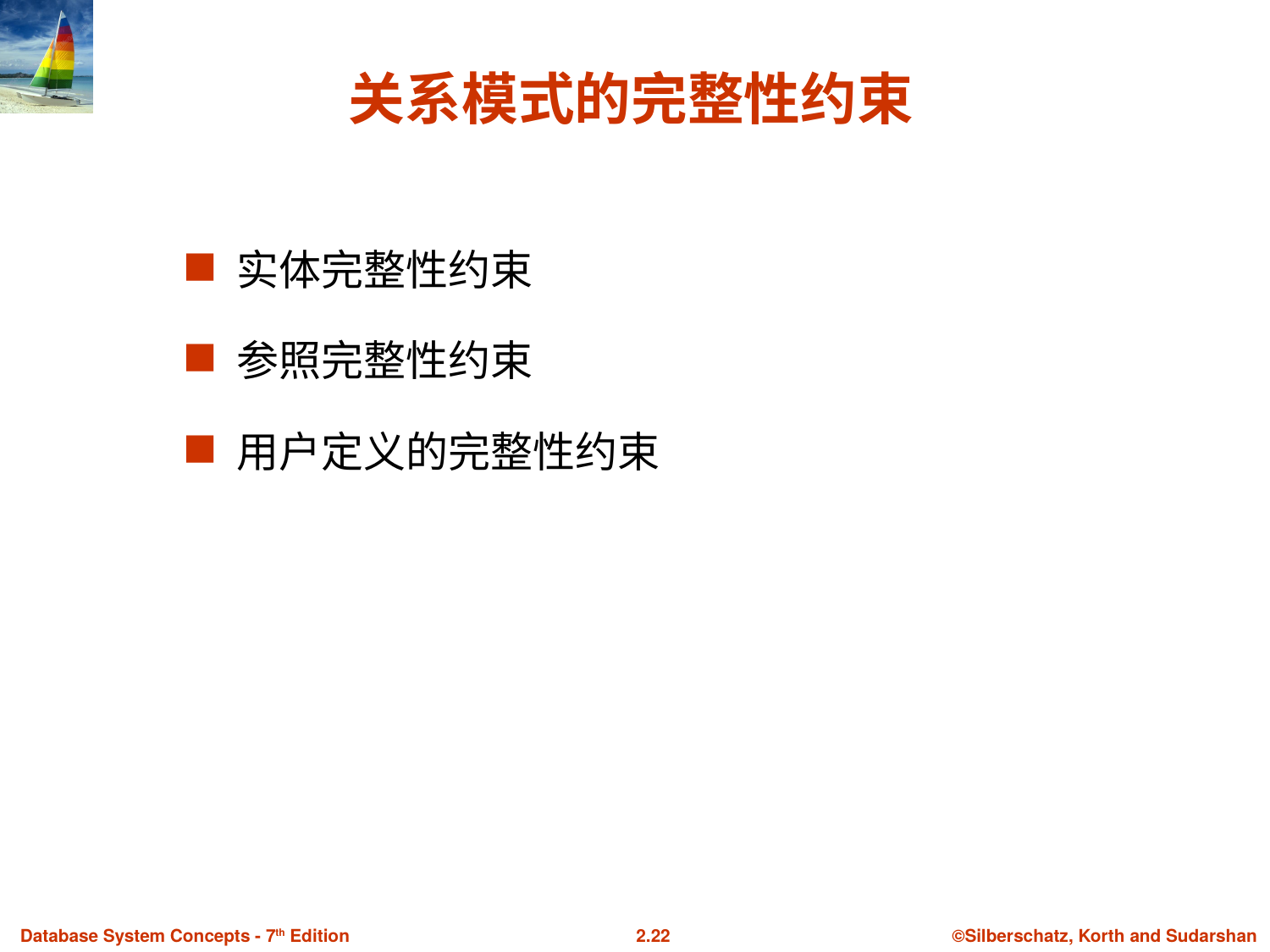

# 关系模式的完整性约束
实体完整性约束
参照完整性约束
用户定义的完整性约束